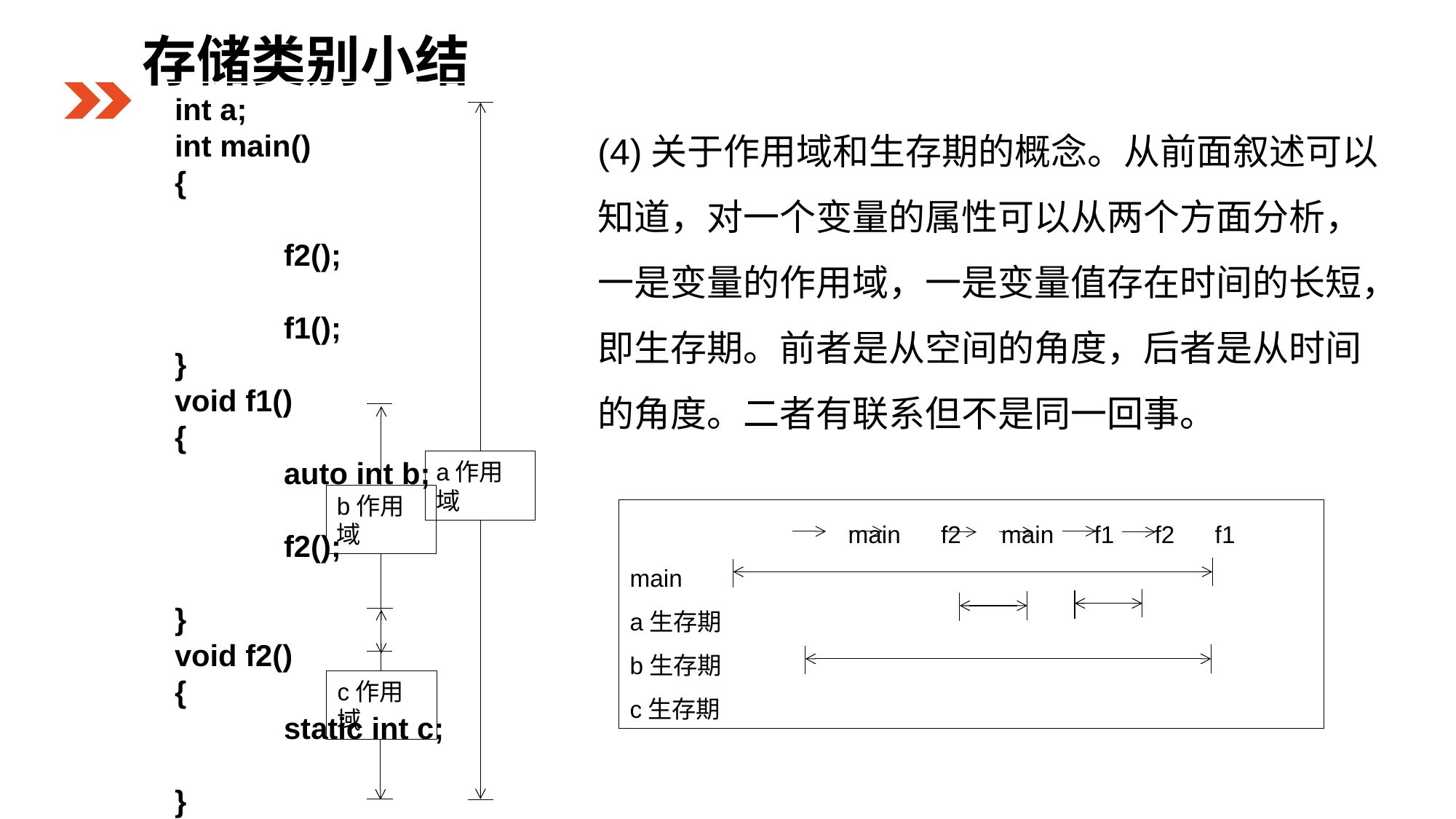

存储类别小结

int a;
int main()
{

	f2();

	f1();
}
void f1()
{
	auto int b;

	f2();

}
void f2()
{
	static int c;

}
(4)关于作用域和生存期的概念。从前面叙述可以知道，对一个变量的属性可以从两个方面分析，一是变量的作用域，一是变量值存在时间的长短，即生存期。前者是从空间的角度，后者是从时间的角度。二者有联系但不是同一回事。
a作用域
b作用域
		main      f2      main      f1      f2      f1      main
a生存期
b生存期
c生存期
c作用域